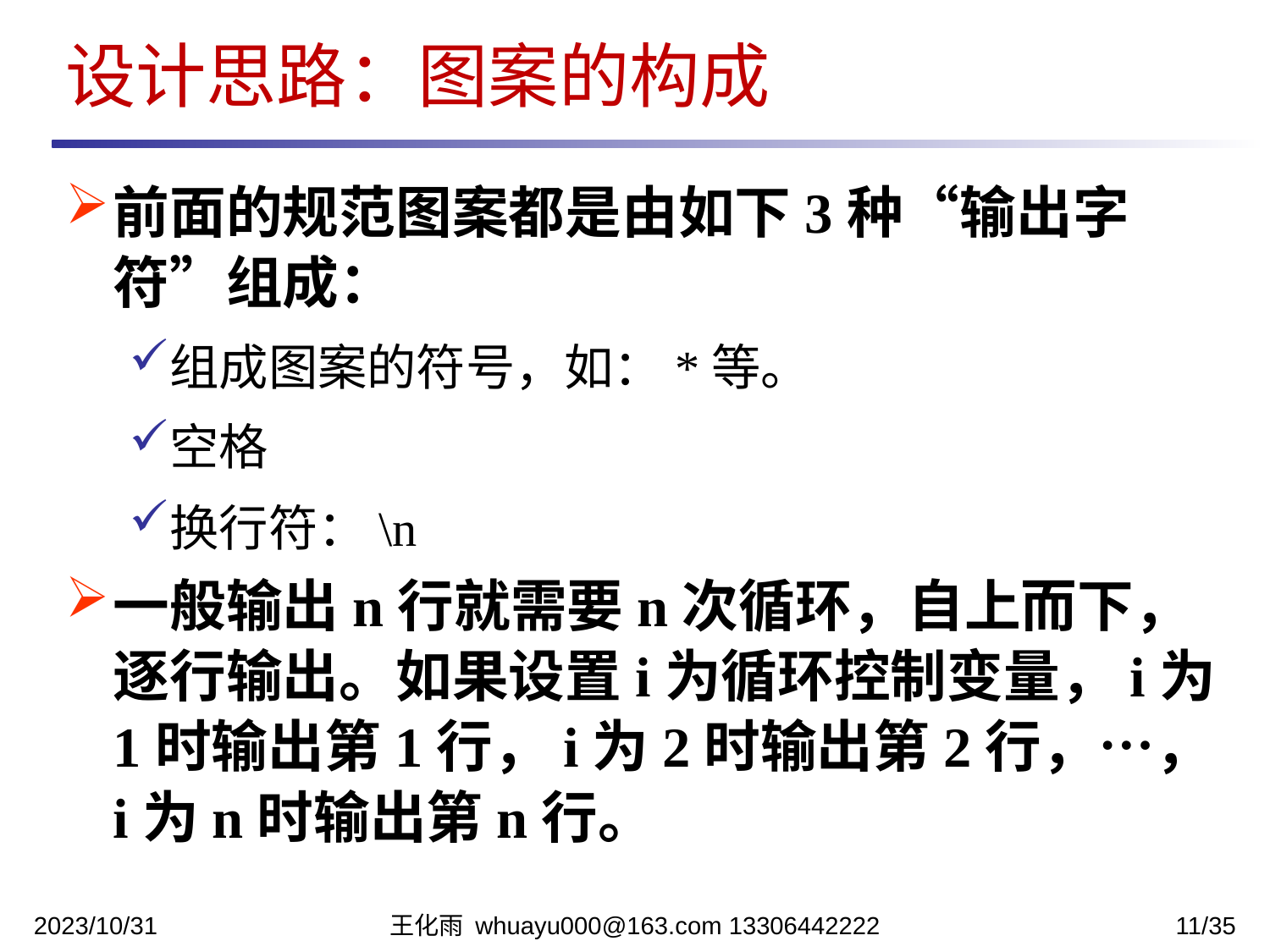

设计思路：图案的构成
前面的规范图案都是由如下3种“输出字符”组成：
组成图案的符号，如：*等。
空格
换行符：\n
一般输出n行就需要n次循环，自上而下，逐行输出。如果设置i为循环控制变量，i为1时输出第1行，i为2时输出第2行，…，i为n时输出第n行。
2023/10/31
王化雨 whuayu000@163.com 13306442222
11/35